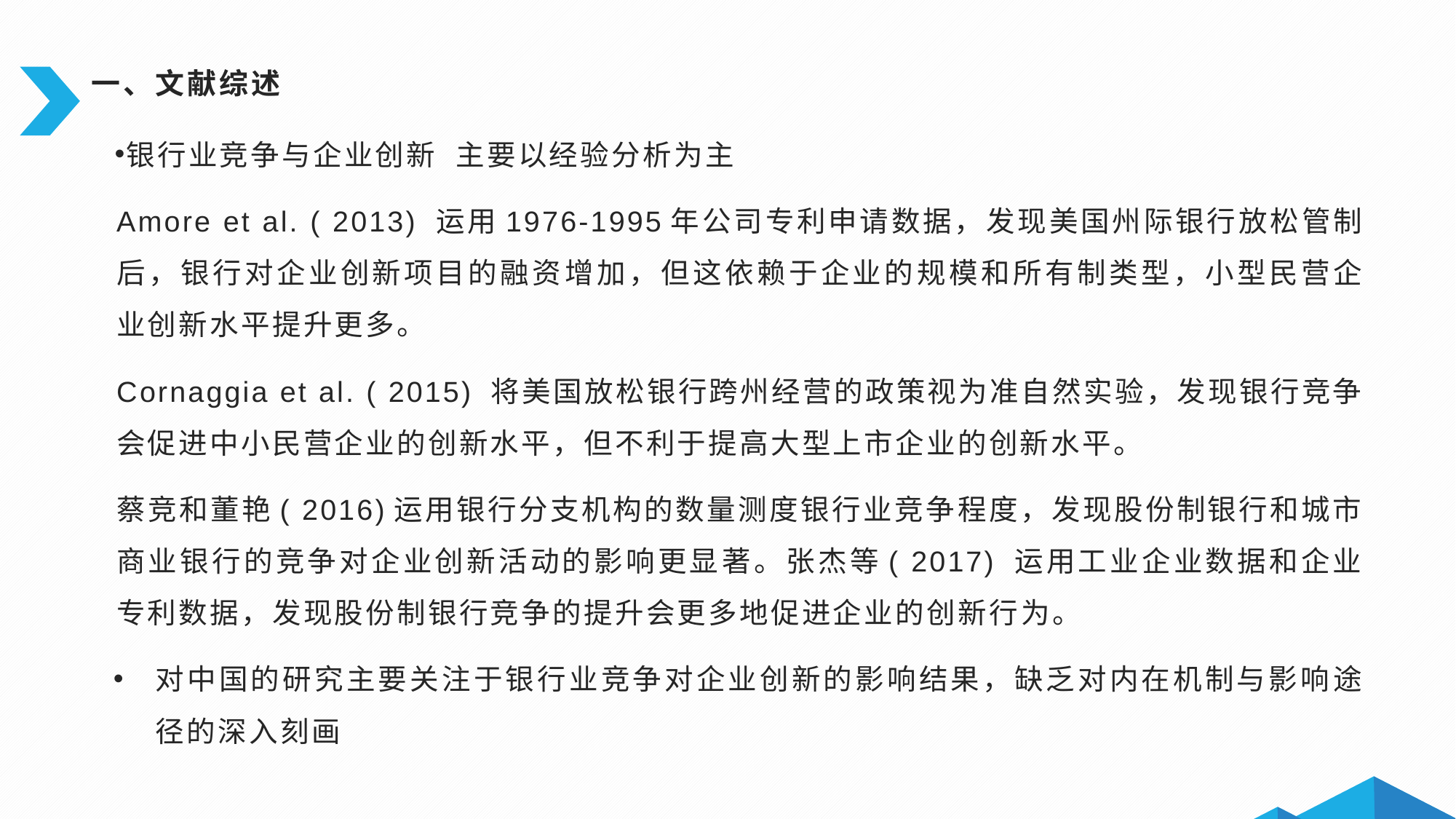

# 一、文献综述

银行业竞争与企业创新  主要以经验分析为主
Amore et al. ( 2013) 运用1976-1995年公司专利申请数据，发现美国州际银行放松管制后，银行对企业创新项目的融资增加，但这依赖于企业的规模和所有制类型，小型民营企业创新水平提升更多。
Cornaggia et al. ( 2015) 将美国放松银行跨州经营的政策视为准自然实验，发现银行竞争会促进中小民营企业的创新水平，但不利于提高大型上市企业的创新水平。
蔡竞和董艳( 2016)运用银行分支机构的数量测度银行业竞争程度，发现股份制银行和城市商业银行的竞争对企业创新活动的影响更显著。张杰等( 2017) 运用工业企业数据和企业专利数据，发现股份制银行竞争的提升会更多地促进企业的创新行为。
对中国的研究主要关注于银行业竞争对企业创新的影响结果，缺乏对内在机制与影响途径的深入刻画
9